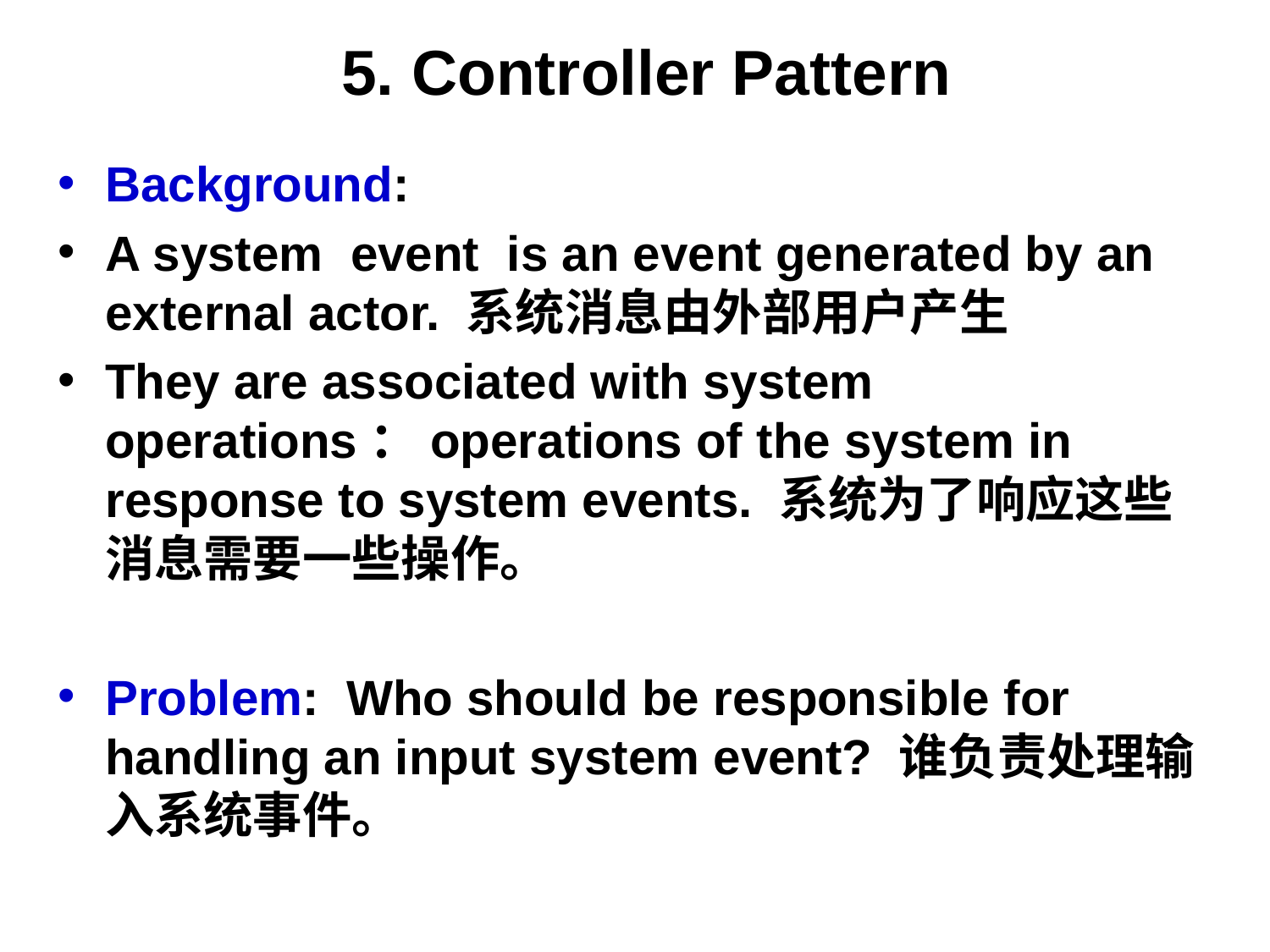

# 5. Controller Pattern
Background:
A system  event  is an event generated by an external actor. 系统消息由外部用户产生
They are associated with system  operations：operations of the system in response to system events. 系统为了响应这些消息需要一些操作。

Problem:  Who should be responsible for handling an input system event? 谁负责处理输入系统事件。